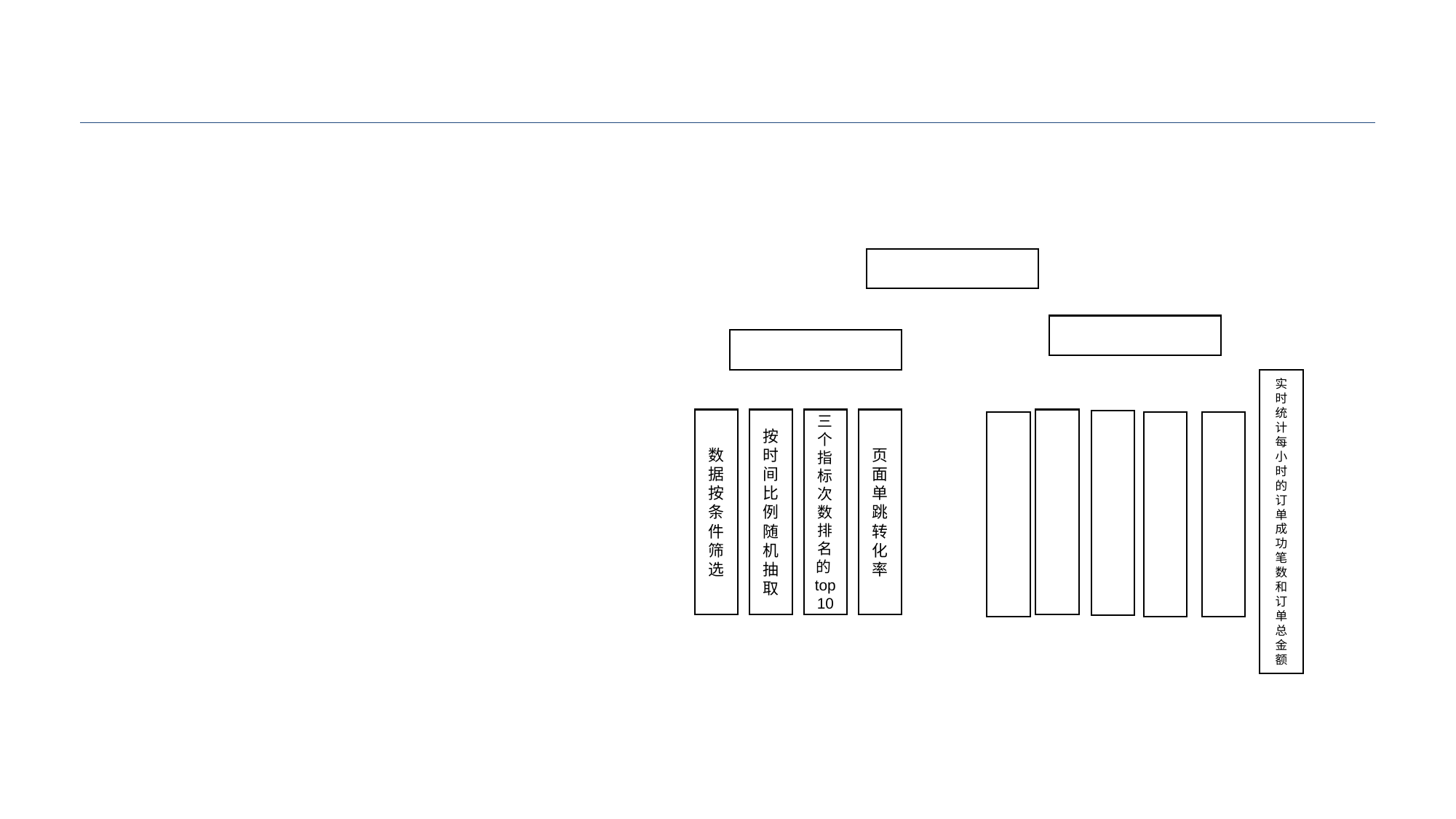

实时统计每小时的订单成功笔数和订单总金额
数据按条件
筛选
按时间比例随机抽取
三个指标次数排名的top10
页面单跳转化率